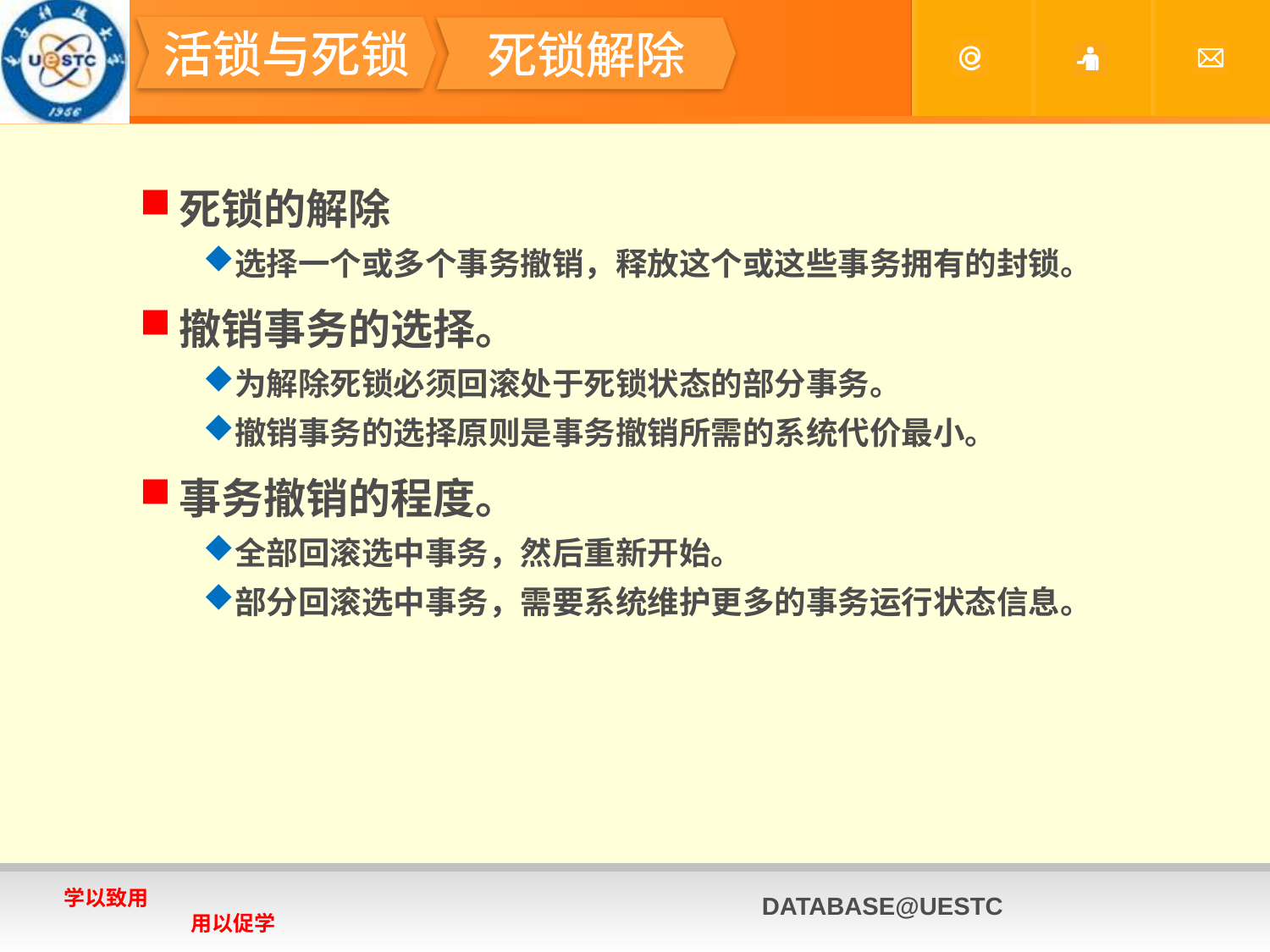

#
活锁与死锁
死锁解除
死锁的解除
选择一个或多个事务撤销，释放这个或这些事务拥有的封锁。
撤销事务的选择。
为解除死锁必须回滚处于死锁状态的部分事务。
撤销事务的选择原则是事务撤销所需的系统代价最小。
事务撤销的程度。
全部回滚选中事务，然后重新开始。
部分回滚选中事务，需要系统维护更多的事务运行状态信息。